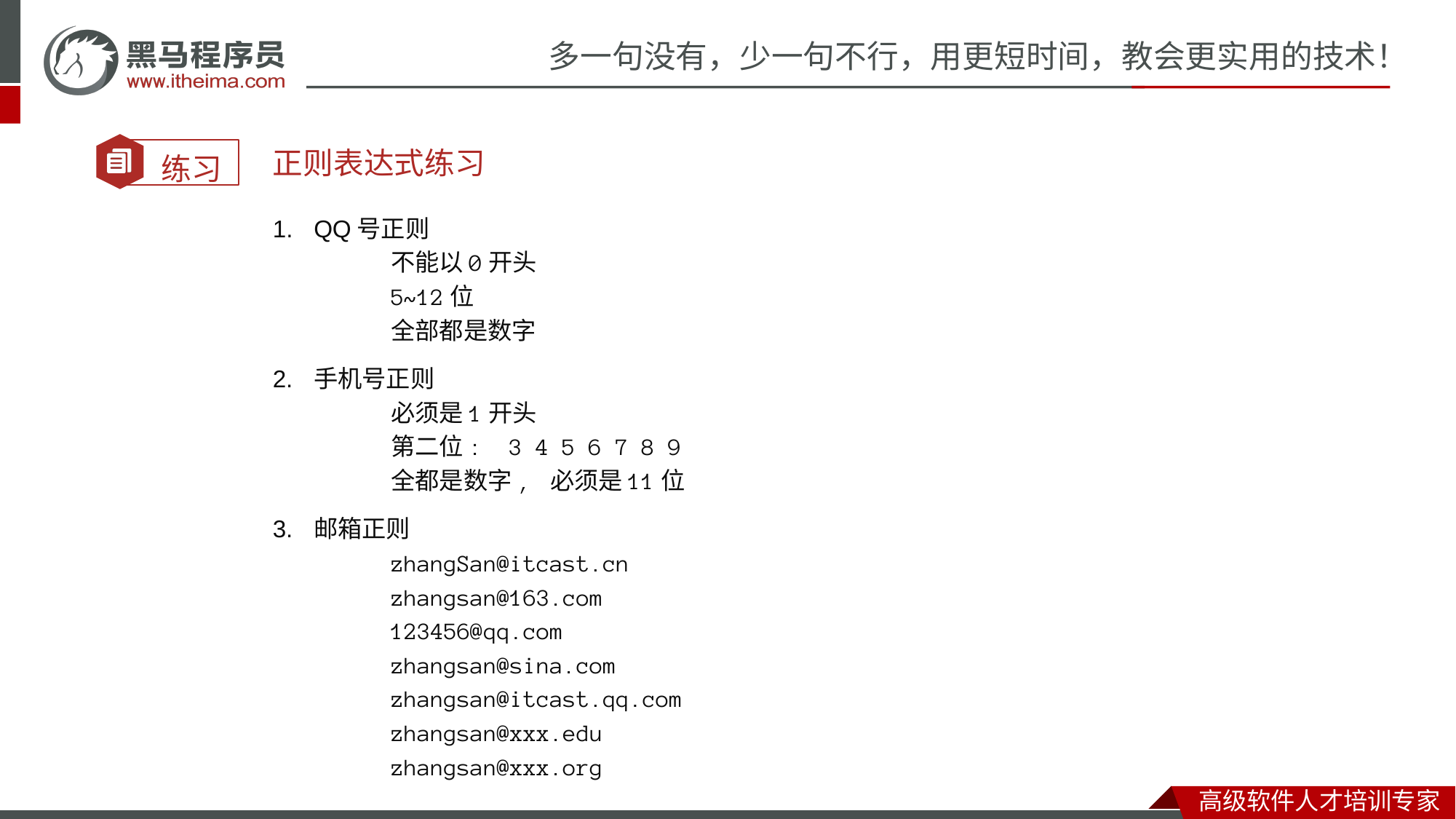

正则表达式练习
QQ号正则
不能以0开头
5~12位
全部都是数字
手机号正则
必须是1开头
第二位:  3 4 5 6 7 8 9
全都是数字, 必须是11位
邮箱正则
zhangSan@itcast.cn
zhangsan@163.com
123456@qq.com
zhangsan@sina.com
zhangsan@itcast.qq.com
zhangsan@xxx.edu
zhangsan@xxx.org